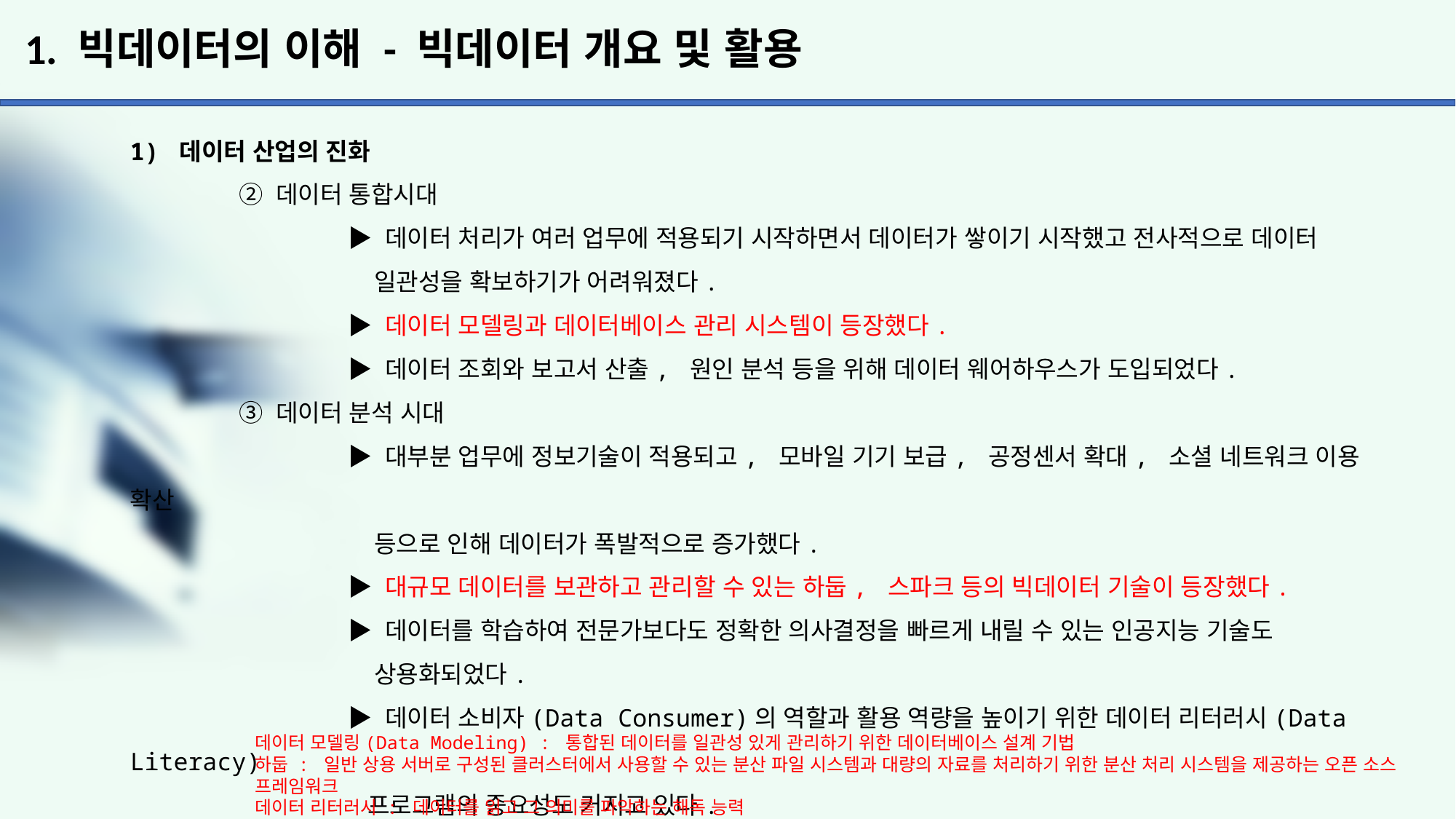

# 1. 빅데이터의 이해 - 빅데이터 개요 및 활용
1) 데이터 산업의 진화
	② 데이터 통합시대
		▶ 데이터 처리가 여러 업무에 적용되기 시작하면서 데이터가 쌓이기 시작했고 전사적으로 데이터
		   일관성을 확보하기가 어려워졌다.
		▶ 데이터 모델링과 데이터베이스 관리 시스템이 등장했다.
		▶ 데이터 조회와 보고서 산출, 원인 분석 등을 위해 데이터 웨어하우스가 도입되었다.
	③ 데이터 분석 시대
		▶ 대부분 업무에 정보기술이 적용되고, 모바일 기기 보급, 공정센서 확대, 소셜 네트워크 이용 확산
		   등으로 인해 데이터가 폭발적으로 증가했다.
		▶ 대규모 데이터를 보관하고 관리할 수 있는 하둡, 스파크 등의 빅데이터 기술이 등장했다.
		▶ 데이터를 학습하여 전문가보다도 정확한 의사결정을 빠르게 내릴 수 있는 인공지능 기술도
		   상용화되었다.
		▶ 데이터 소비자(Data Consumer)의 역할과 활용 역량을 높이기 위한 데이터 리터러시(Data Literacy)
		  프로그램의 중요성도 커지고 있다.
데이터 모델링(Data Modeling) : 통합된 데이터를 일관성 있게 관리하기 위한 데이터베이스 설계 기법
하둡 : 일반 상용 서버로 구성된 클러스터에서 사용할 수 있는 분산 파일 시스템과 대량의 자료를 처리하기 위한 분산 처리 시스템을 제공하는 오픈 소스 프레임워크
데이터 리터러시 : 데이터를 읽고 그 의미를 파악하는 해독 능력